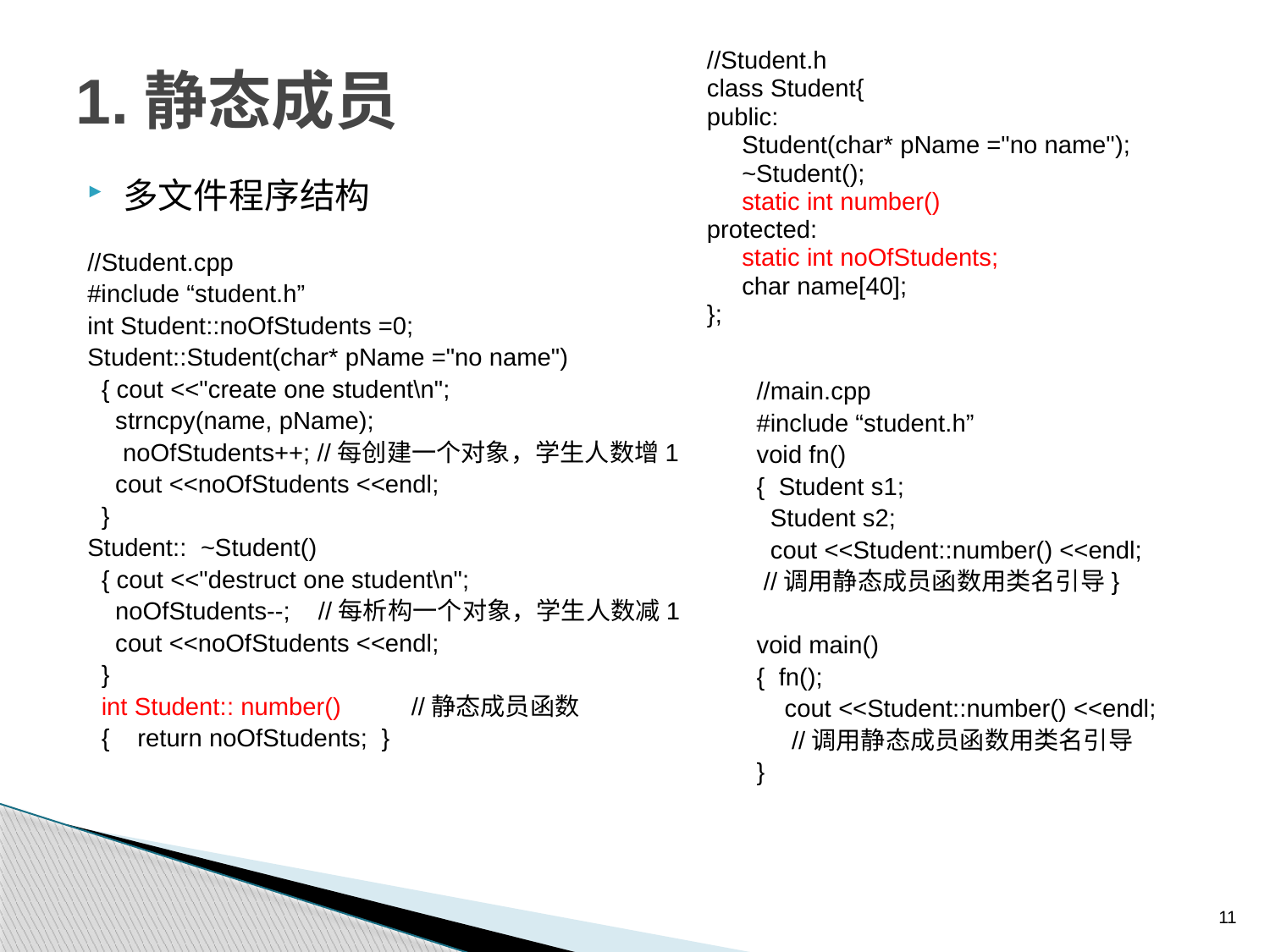

# 1.静态成员
//Student.h
class Student{
public:
     Student(char* pName ="no name");
     ~Student();
     static int number()
protected:
     static int noOfStudents;
     char name[40];
};
多文件程序结构

//Student.cpp
#include “student.h”
int Student::noOfStudents =0;
Student::Student(char* pName ="no name")
  { cout <<"create one student\n";
    strncpy(name, pName);
	noOfStudents++; //每创建一个对象，学生人数增1
    cout <<noOfStudents <<endl;
  }
Student::  ~Student()
  { cout <<"destruct one student\n";
    noOfStudents--;    //每析构一个对象，学生人数减1
    cout <<noOfStudents <<endl;
  }
  int Student:: number()          //静态成员函数
  {    return noOfStudents;  }

//main.cpp
#include “student.h”
void fn()
{  Student s1;
  Student s2;
  cout <<Student::number() <<endl;
 //调用静态成员函数用类名引导}

void main()
{  fn();
    cout <<Student::number() <<endl;
     //调用静态成员函数用类名引导
}
11